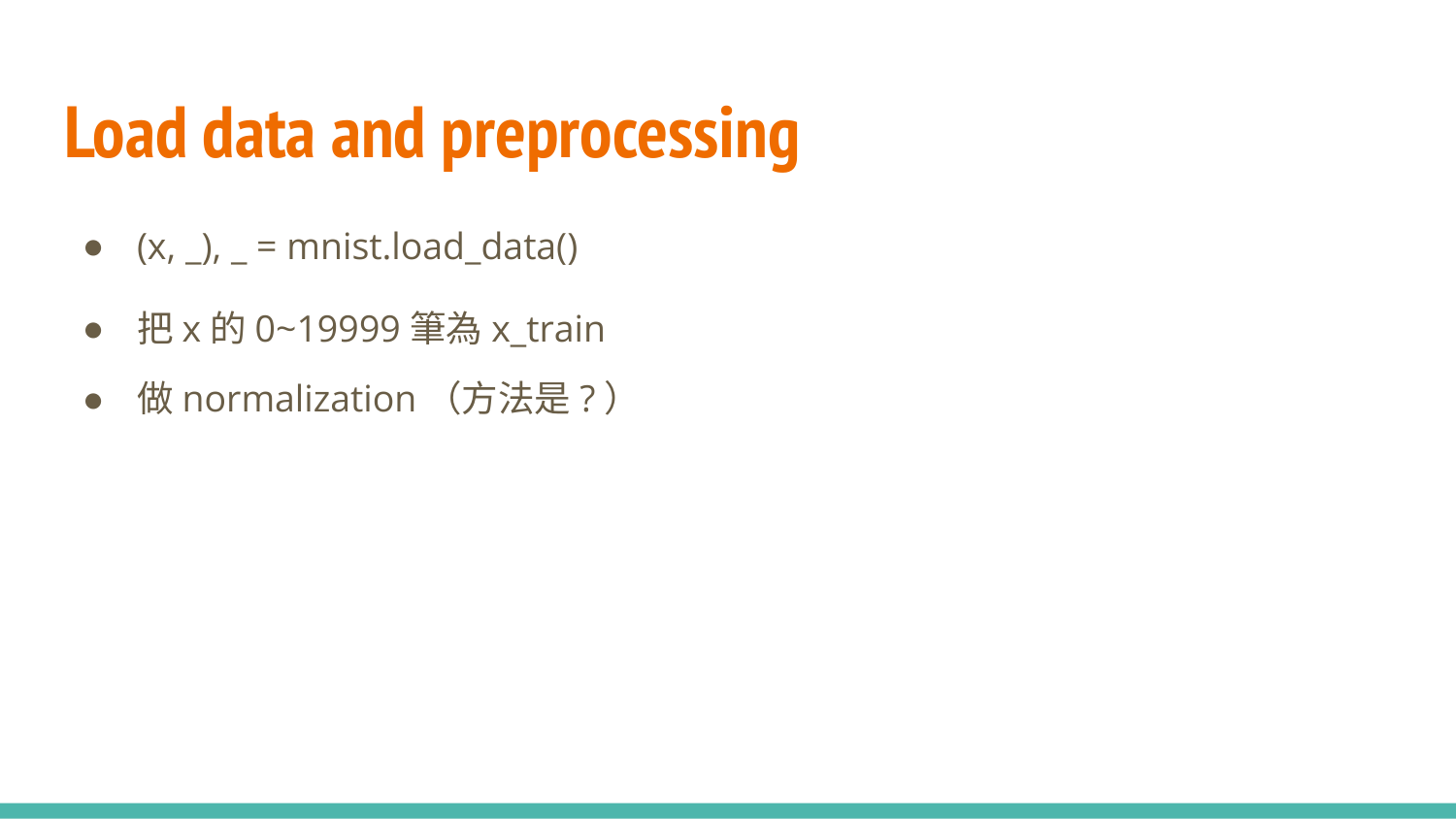

# Load data and preprocessing
(x, _), _ = mnist.load_data()
把x的0~19999筆為x_train
做normalization（方法是?）